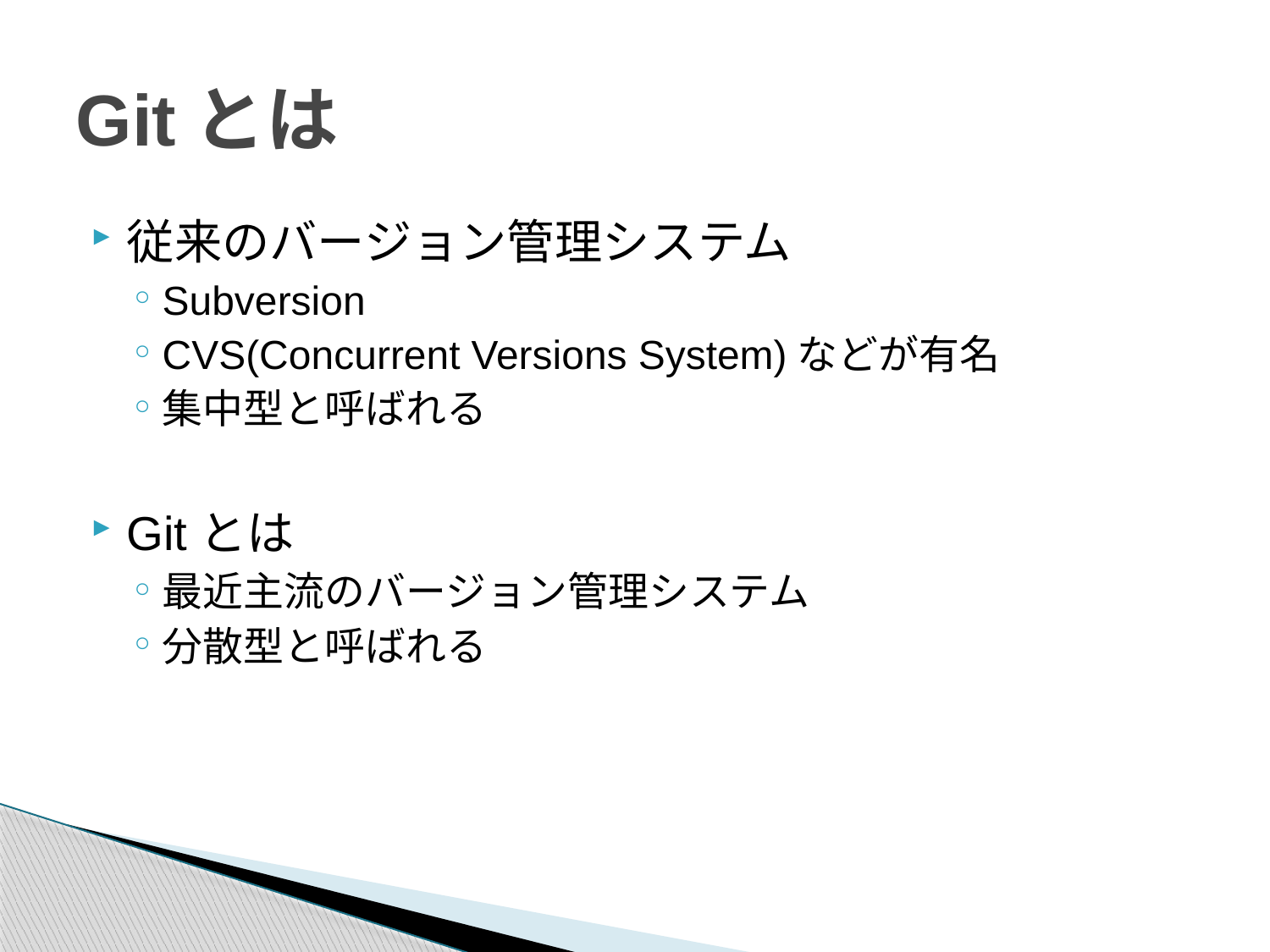

# Gitとは
従来のバージョン管理システム
Subversion
CVS(Concurrent Versions System)	などが有名
集中型と呼ばれる

Gitとは
最近主流のバージョン管理システム
分散型と呼ばれる